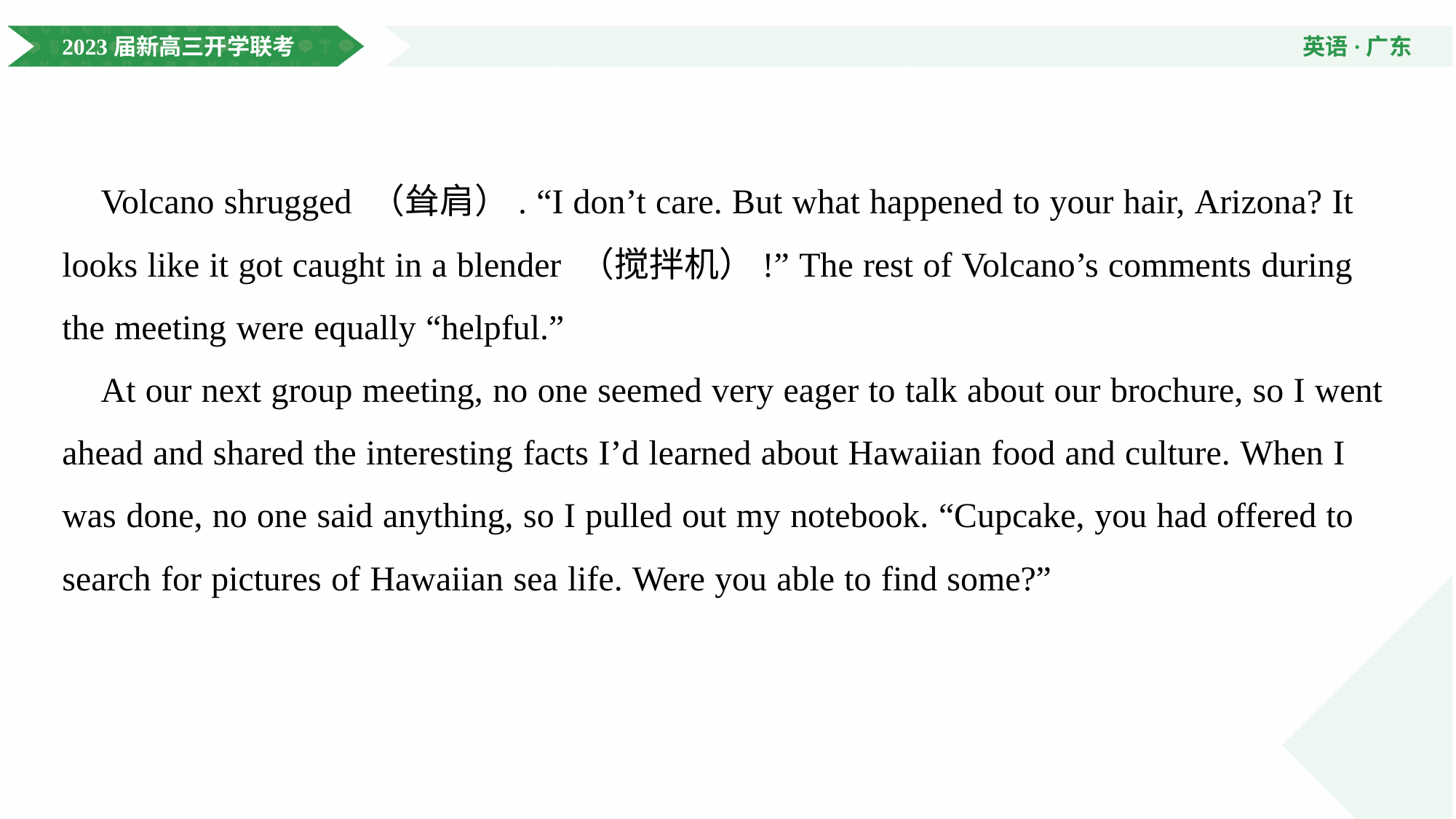

Volcano shrugged （耸肩）. “I don’t care. But what happened to your hair, Arizona? It looks like it got caught in a blender （搅拌机）!” The rest of Volcano’s comments during the meeting were equally “helpful.”
    At our next group meeting, no one seemed very eager to talk about our brochure, so I went ahead and shared the interesting facts I’d learned about Hawaiian food and culture. When I was done, no one said anything, so I pulled out my notebook. “Cupcake, you had offered to search for pictures of Hawaiian sea life. Were you able to find some?”